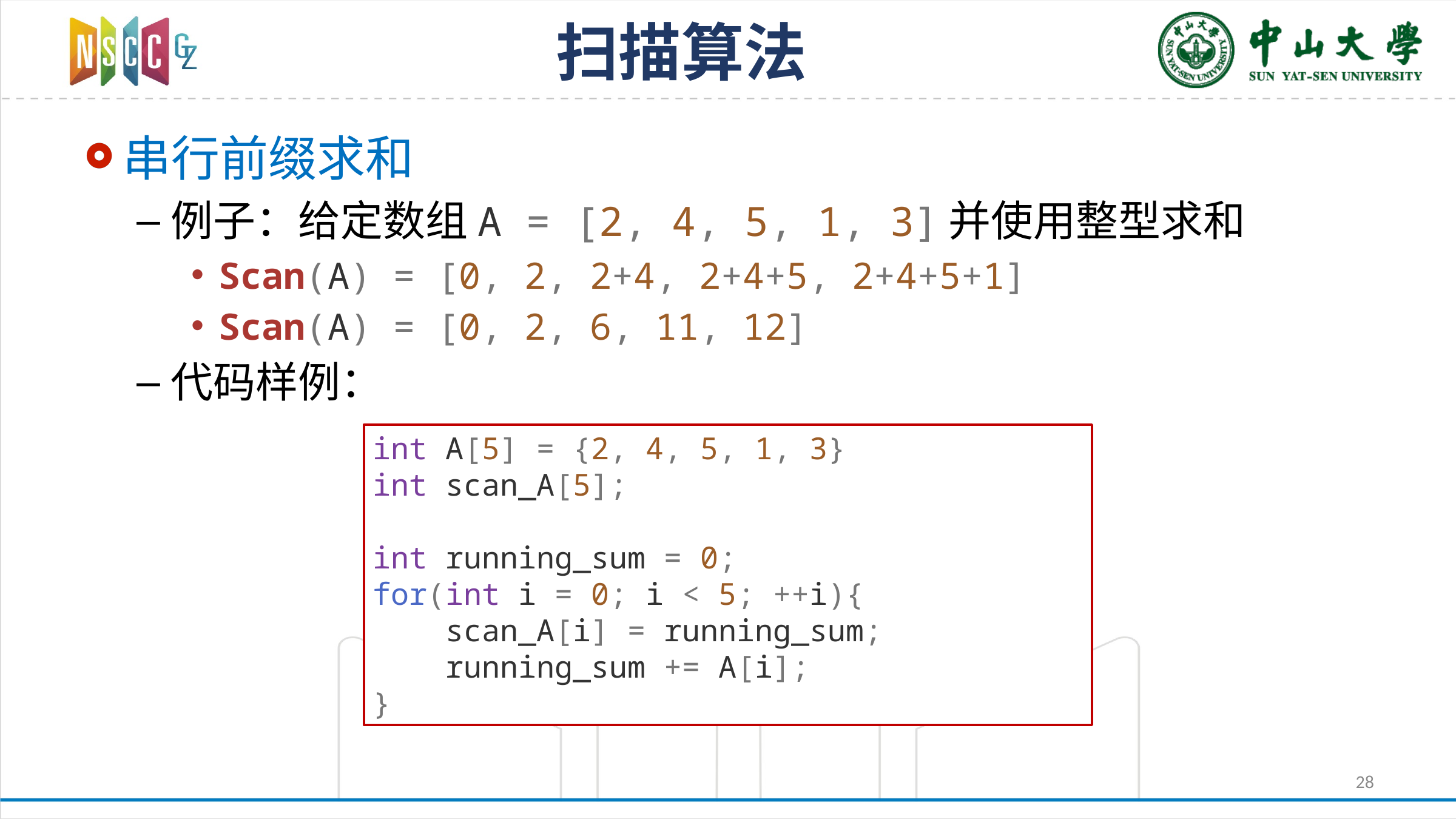

# 扫描算法
串行前缀求和
例子：给定数组A = [2, 4, 5, 1, 3]并使用整型求和
Scan(A) = [0, 2, 2+4, 2+4+5, 2+4+5+1]
Scan(A) = [0, 2, 6, 11, 12]
代码样例：

int A[5] = {2, 4, 5, 1, 3}
int scan_A[5];
int running_sum = 0;
for(int i = 0; i < 5; ++i){
    scan_A[i] = running_sum;
    running_sum += A[i];
}
28